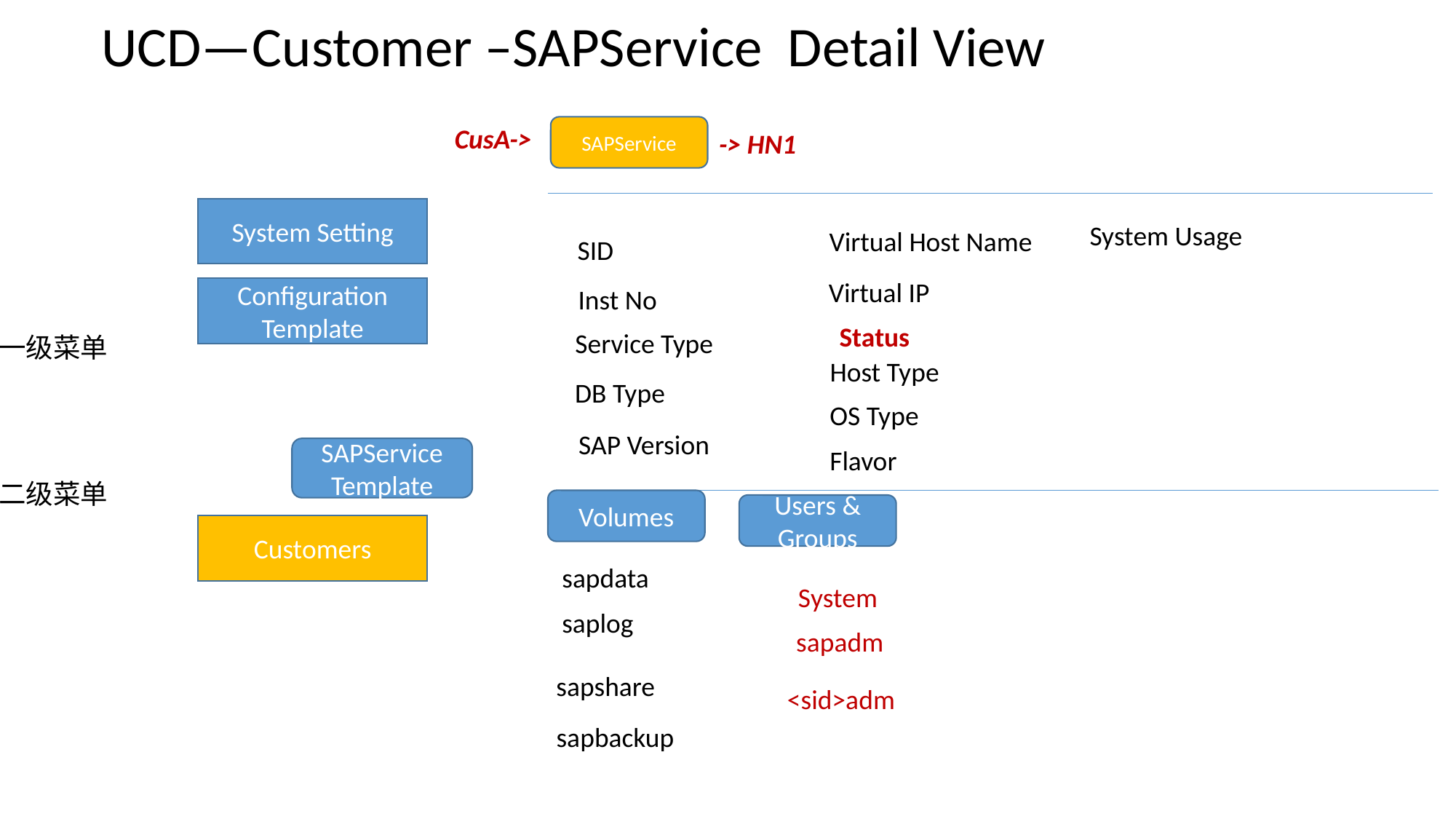

# UCD—Customer –SAPService  Detail View
CusA->
SAPService
-> HN1
System Setting
System Usage
Virtual Host Name
SID
Virtual IP
Inst No
Configuration Template
Status
Service Type
一级菜单
Host Type
DB Type
OS Type
SAP Version
Flavor
SAPService Template
二级菜单
Volumes
Users & Groups
Customers
sapdata
System
saplog
sapadm
sapshare
<sid>adm
sapbackup